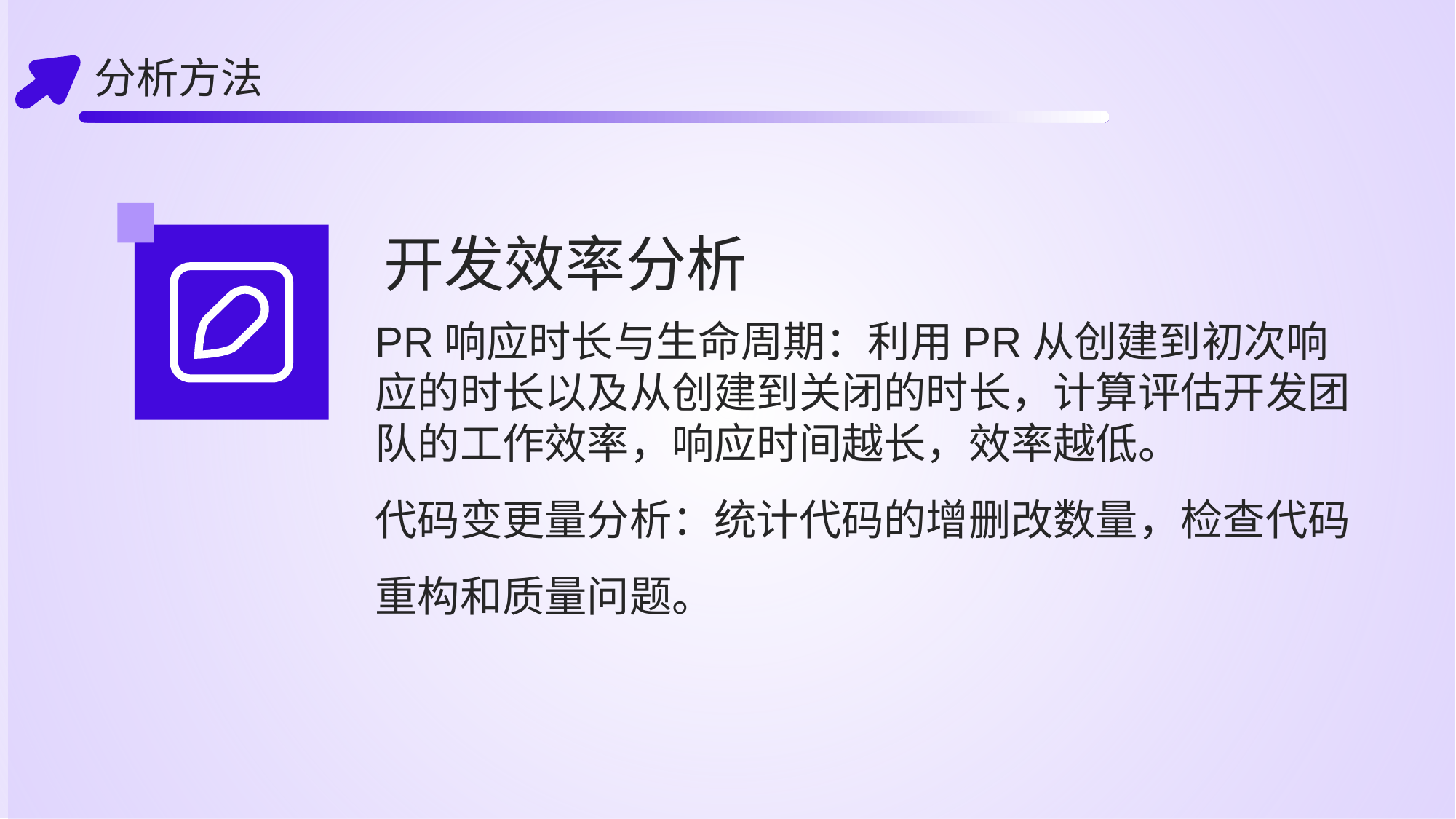

分析方法

开发效率分析

PR响应时长与生命周期：利用PR从创建到初次响应的时长以及从创建到关闭的时长，计算评估开发团队的工作效率，响应时间越长，效率越低。
代码变更量分析：统计代码的增删改数量，检查代码重构和质量问题。